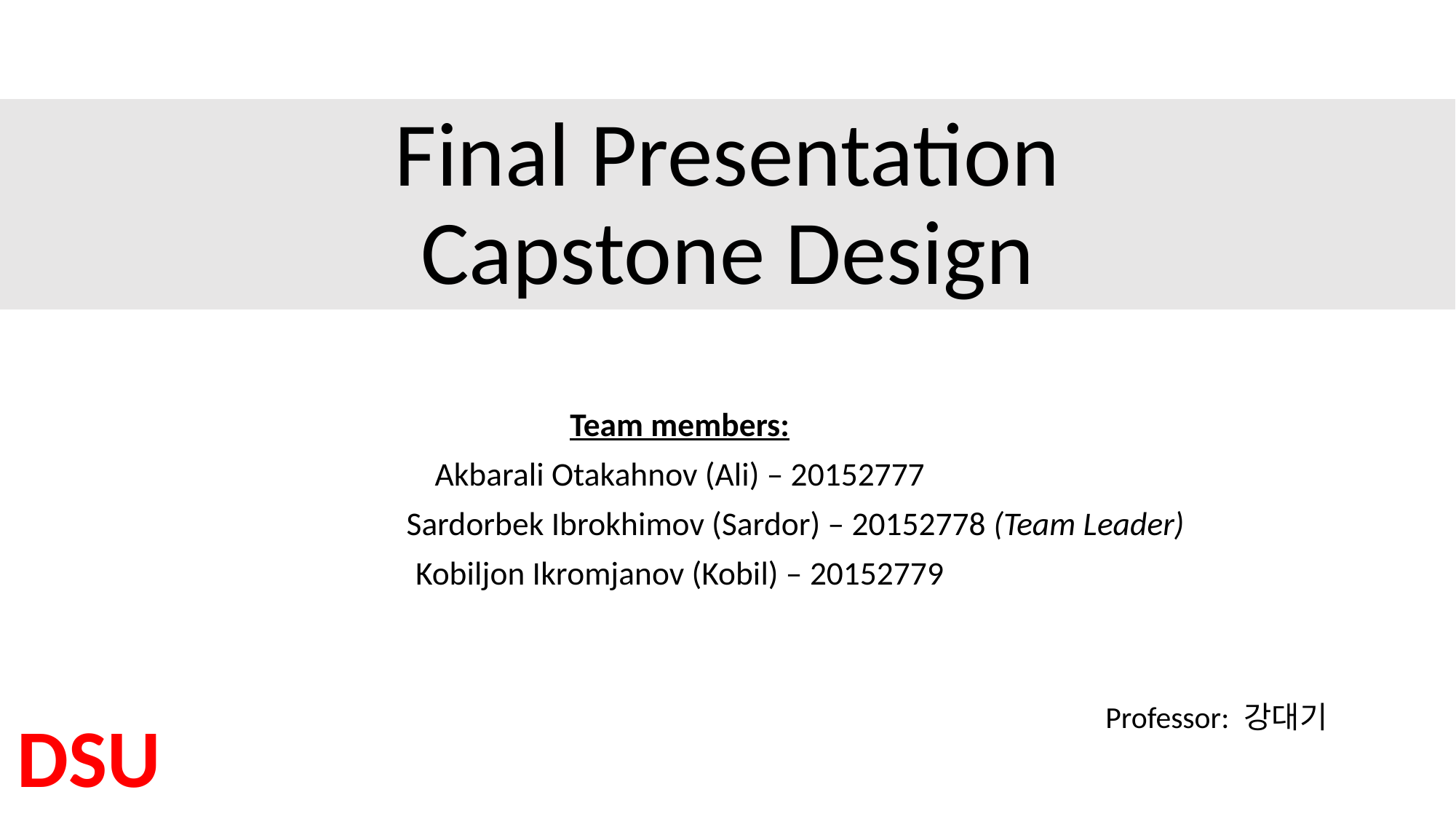

# Final Presentation Capstone Design
Team members:
Akbarali Otakahnov (Ali) – 20152777
                               Sardorbek Ibrokhimov (Sardor) – 20152778 (Team Leader)
Kobiljon Ikromjanov (Kobil) – 20152779

Professor: 강대기
DSU